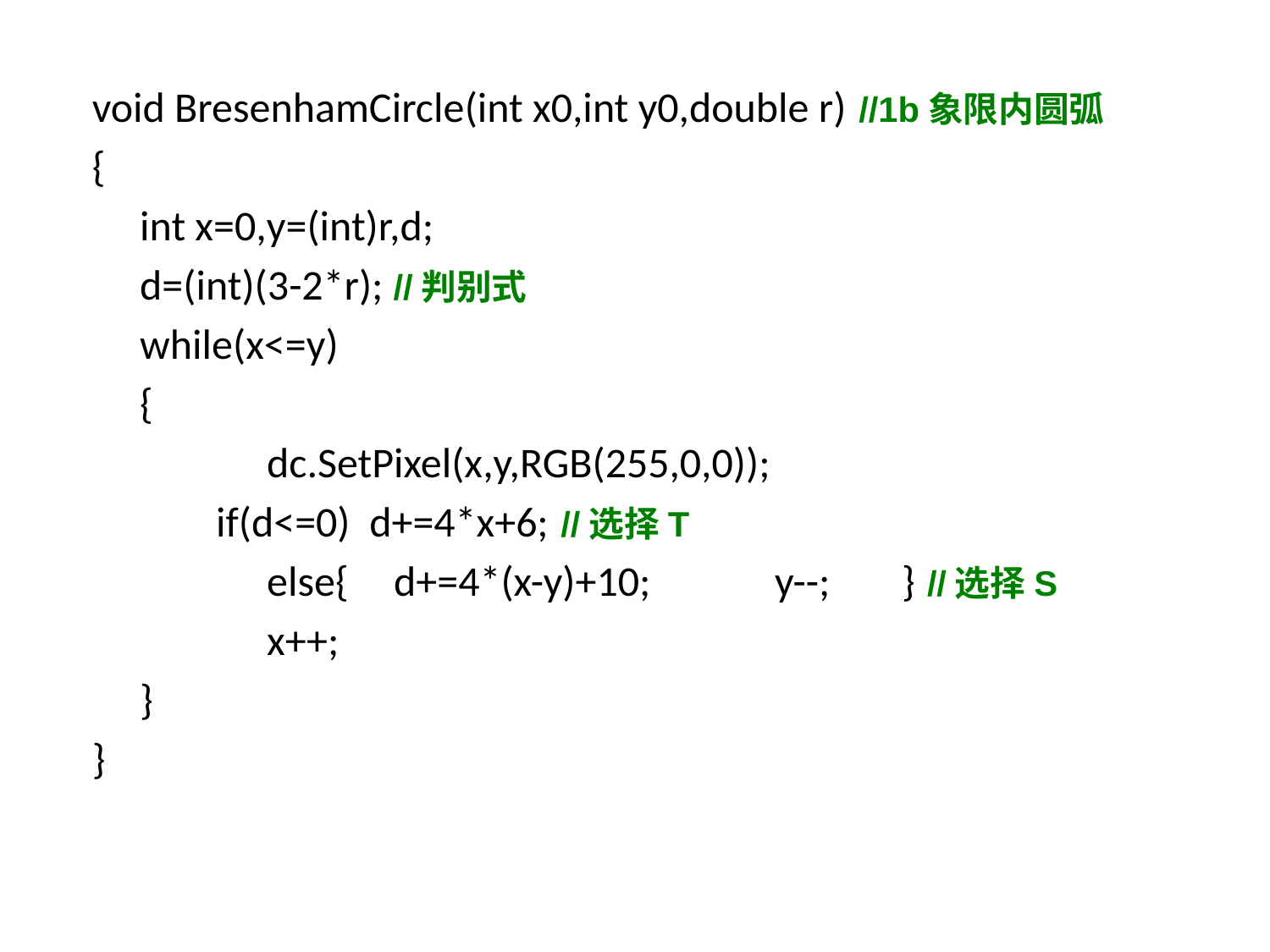

void BresenhamCircle(int x0,int y0,double r) //1b象限内圆弧
{
	int x=0,y=(int)r,d;
	d=(int)(3-2*r); //判别式
	while(x<=y)
	{
		dc.SetPixel(x,y,RGB(255,0,0));
             if(d<=0)  d+=4*x+6; //选择T
		else{	d+=4*(x-y)+10;	y--;	} //选择S
		x++;
	}
}